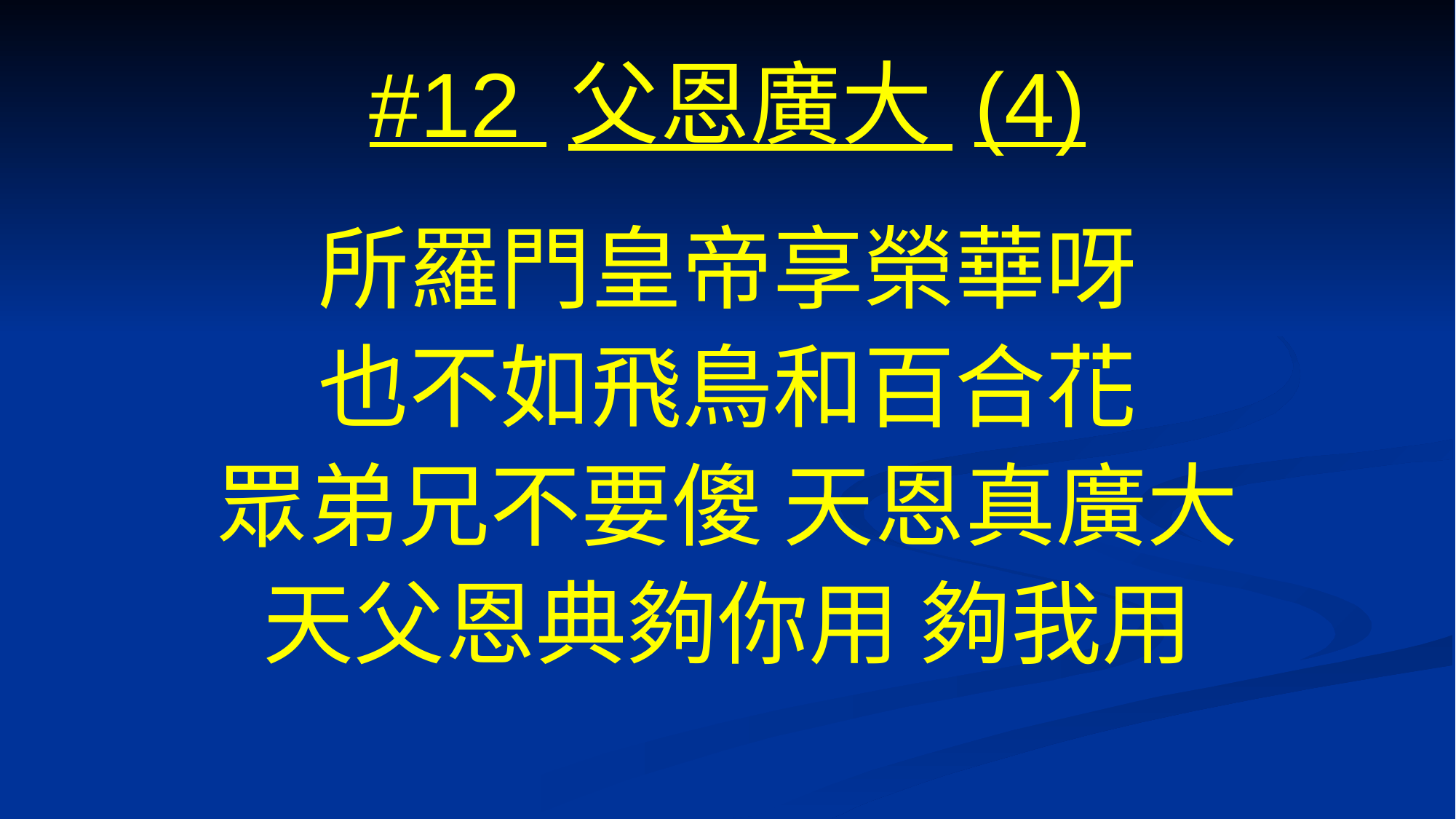

# #12 父恩廣大 (4)
所羅門皇帝享榮華呀
也不如飛鳥和百合花
眾弟兄不要傻 天恩真廣大
天父恩典夠你用 夠我用